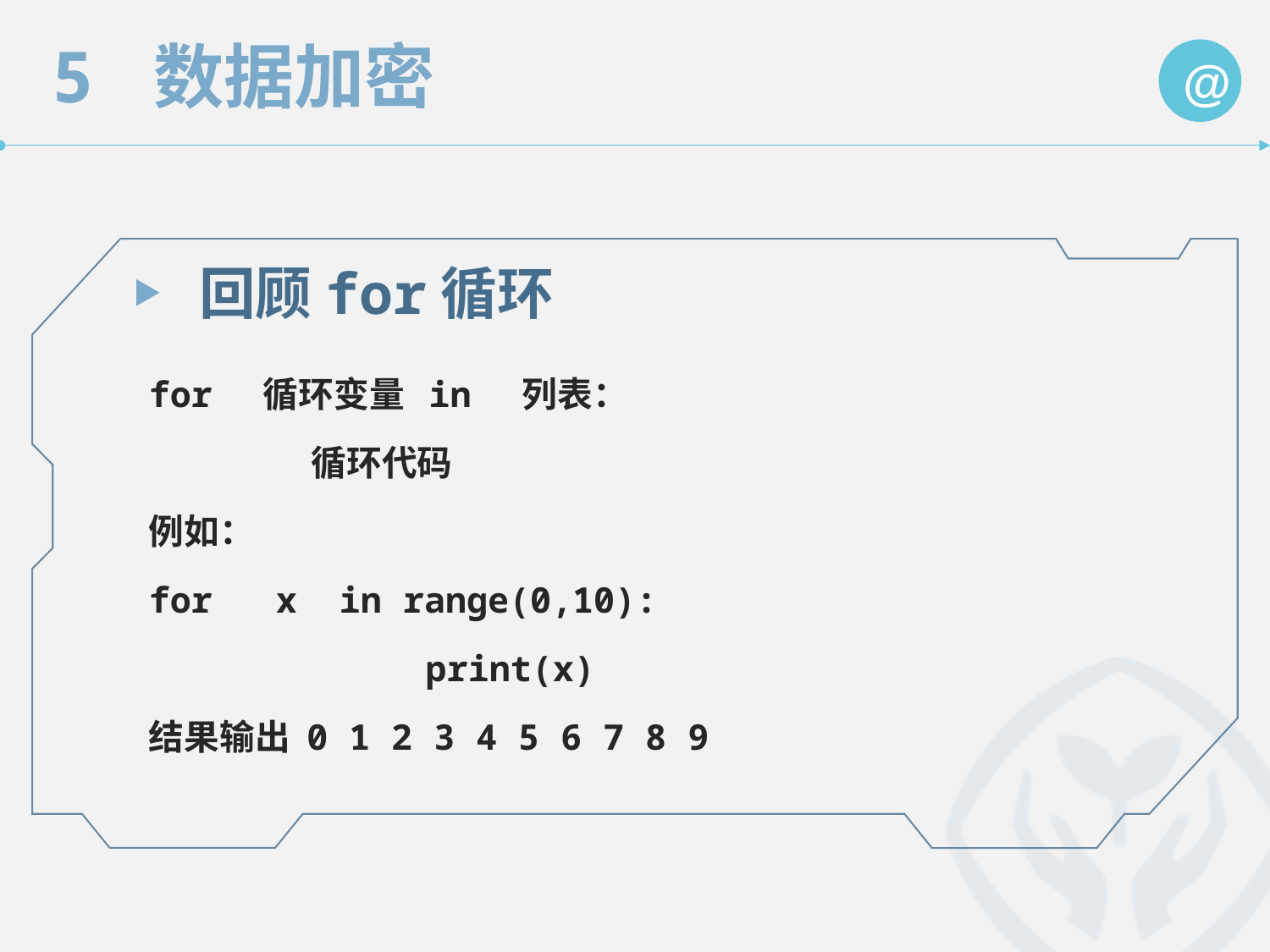

回顾for循环

for  循环变量  in  列表：
	　循环代码
例如：
for   x  in range(0,10):
	　　　　print(x)
结果输出 0 1 2 3 4 5 6 7 8 9